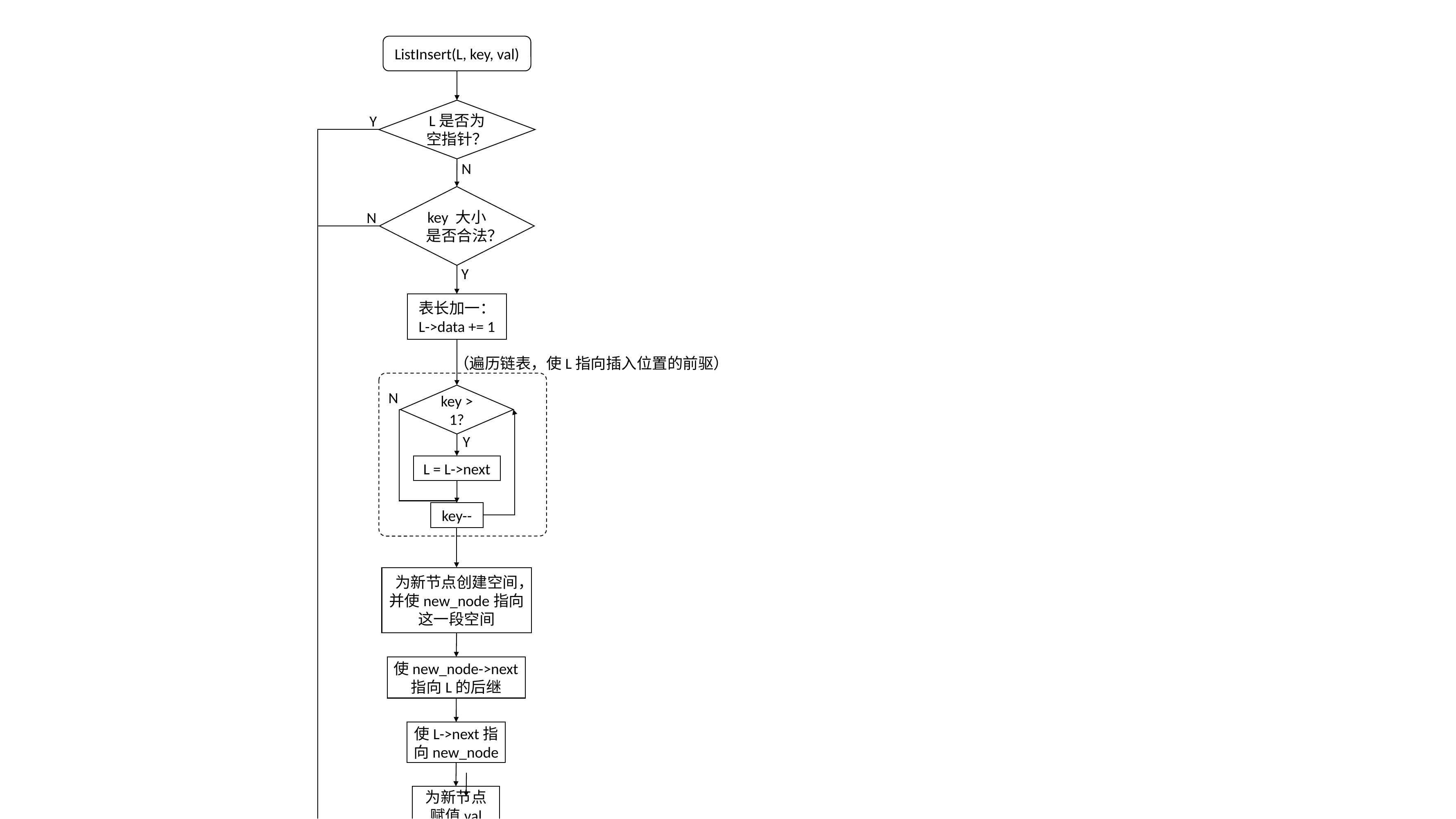

ListInsert(L, key, val)
L是否为空指针？
Y
N
key 大小是否合法？
N
Y
表长加一：
L->data += 1
（遍历链表，使L指向插入位置的前驱）

N
key > 1?
Y
L = L->next
key--
为新节点创建空间，并使new_node指向这一段空间
使new_node->next指向L的后继
使L->next指向new_node
为新节点赋值val
返回ERROR
返回OK